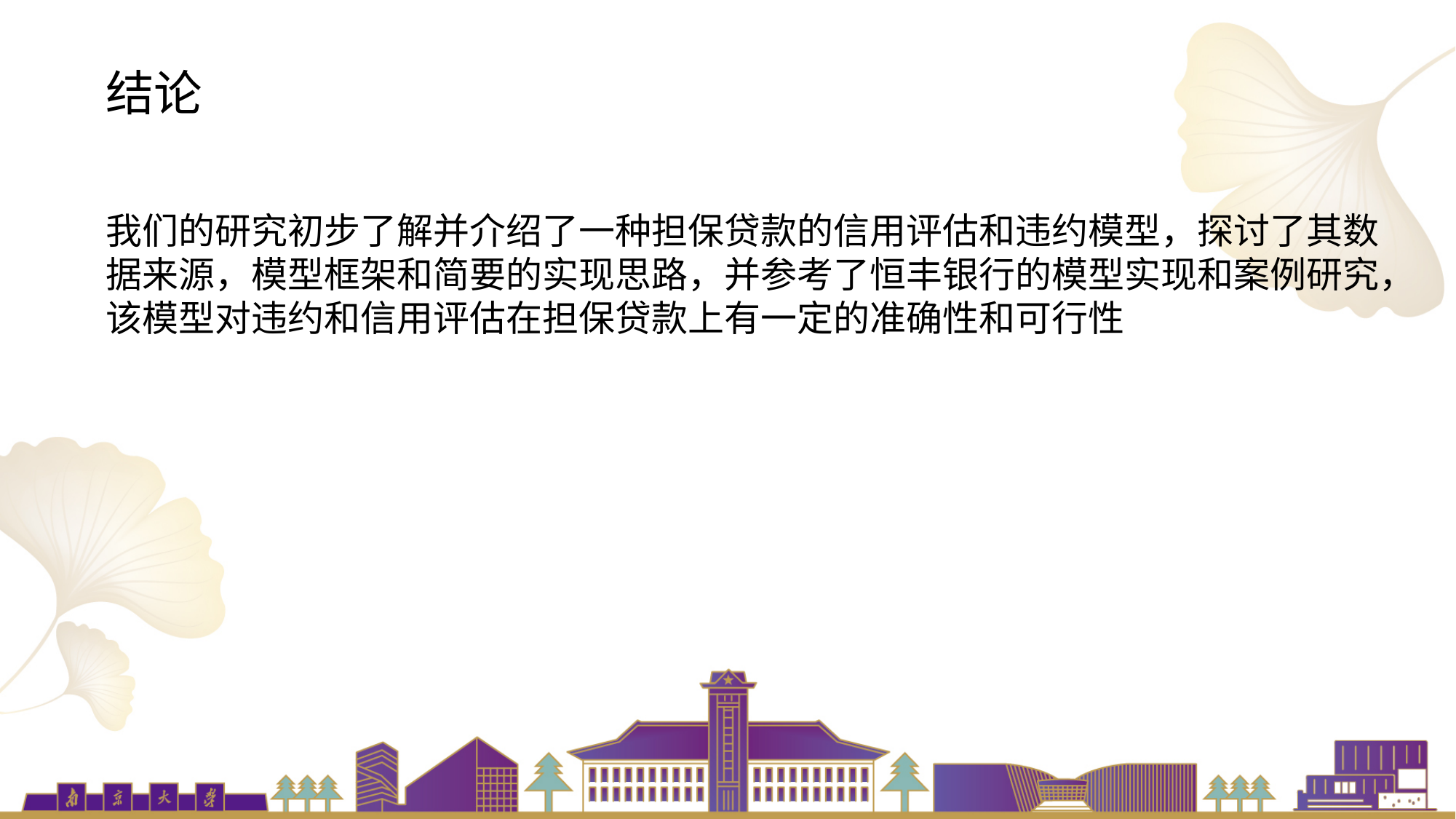

结论
我们的研究初步了解并介绍了一种担保贷款的信用评估和违约模型，探讨了其数据来源，模型框架和简要的实现思路，并参考了恒丰银行的模型实现和案例研究，该模型对违约和信用评估在担保贷款上有一定的准确性和可行性